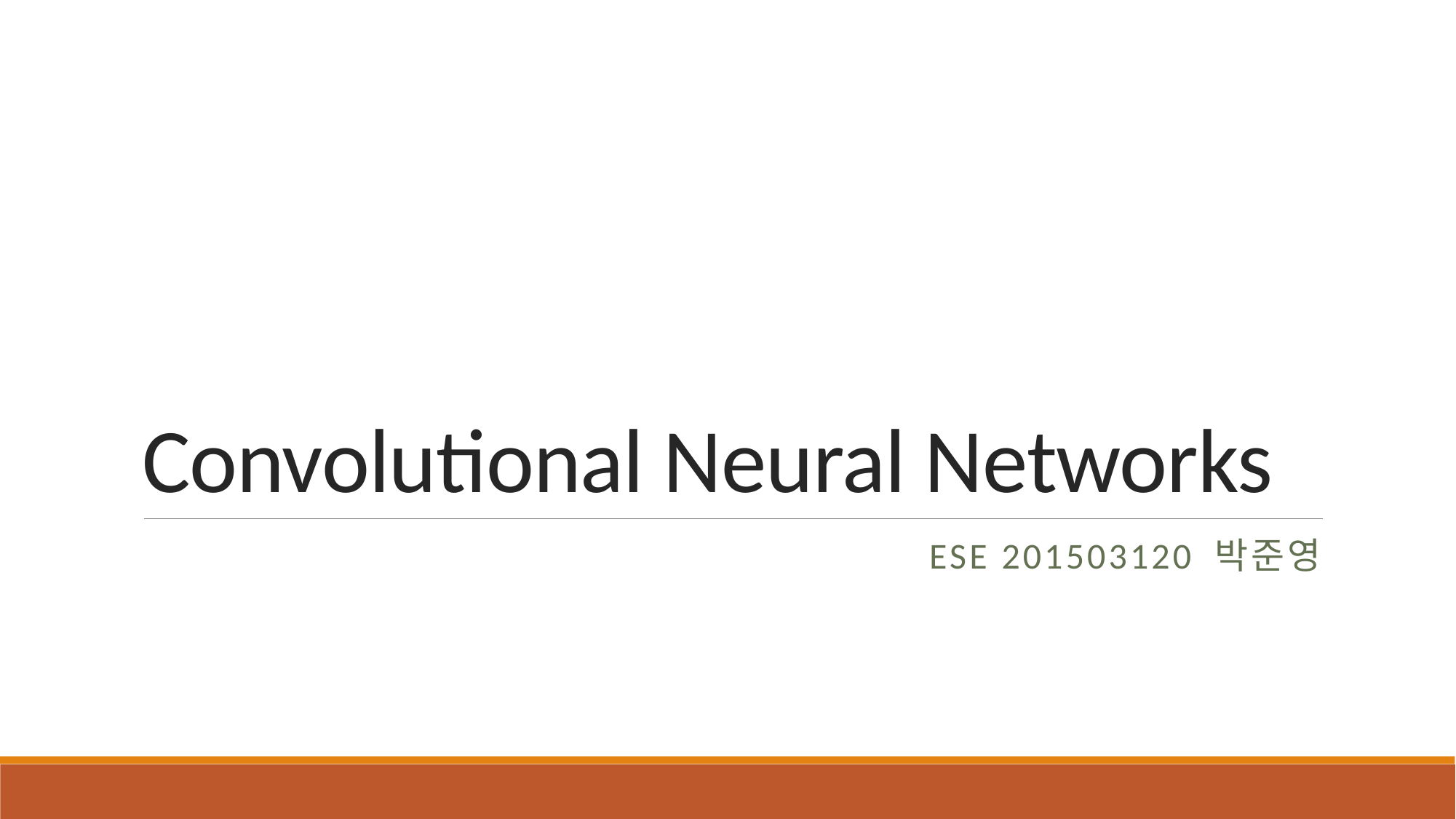

# Convolutional Neural Networks
Ese 201503120 박준영